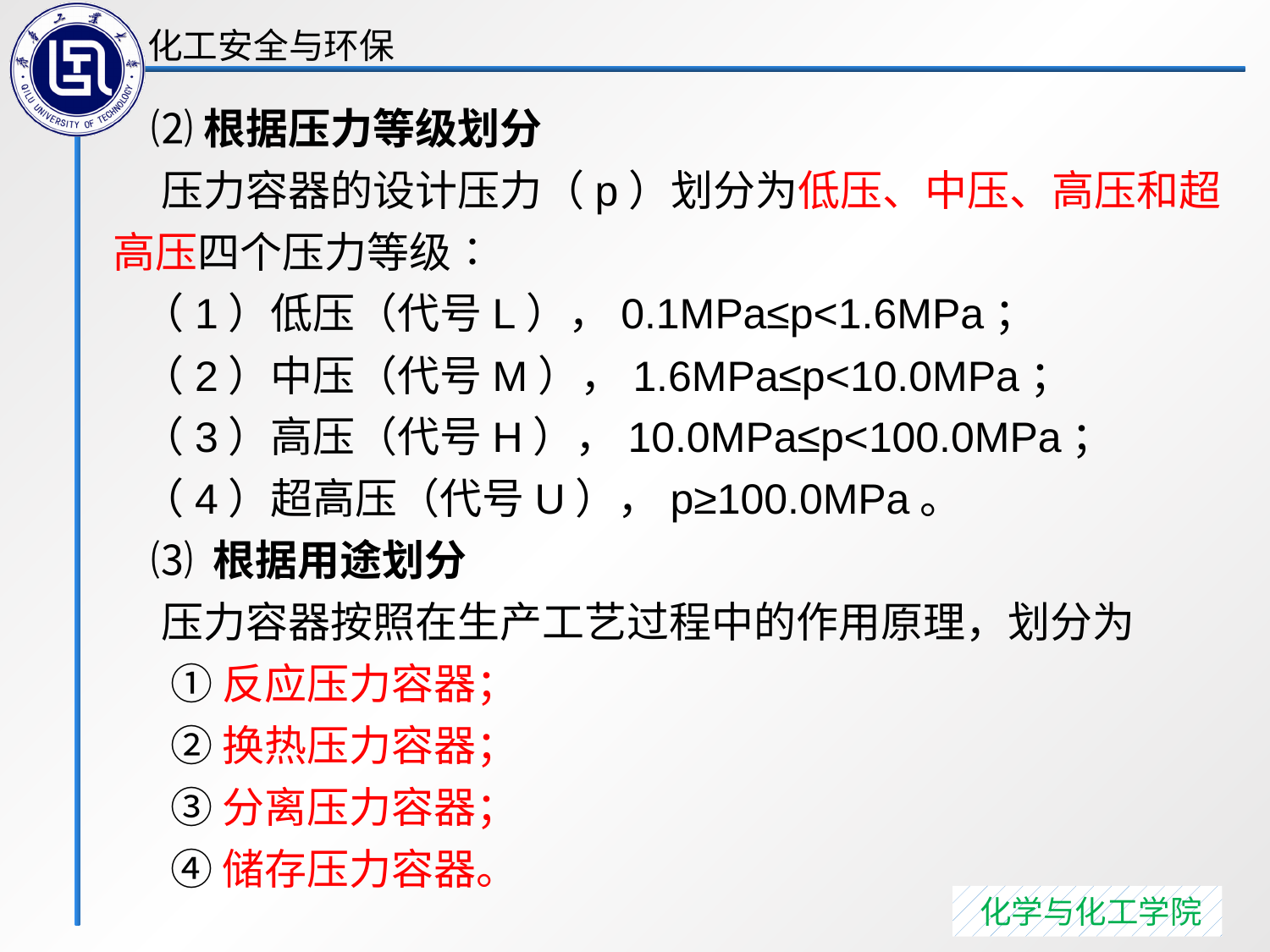

⑵根据压力等级划分
    压力容器的设计压力（p）划分为低压、中压、高压和超高压四个压力等级∶
  （1）低压（代号L），0.1MPa≤p<1.6MPa；
  （2）中压（代号M），1.6MPa≤p<10.0MPa；
  （3）高压（代号H），10.0MPa≤p<100.0MPa；
  （4）超高压（代号U），p≥100.0MPa。
    ⑶ 根据用途划分
    压力容器按照在生产工艺过程中的作用原理，划分为
      ①反应压力容器；
      ②换热压力容器；
      ③分离压力容器；
      ④储存压力容器。